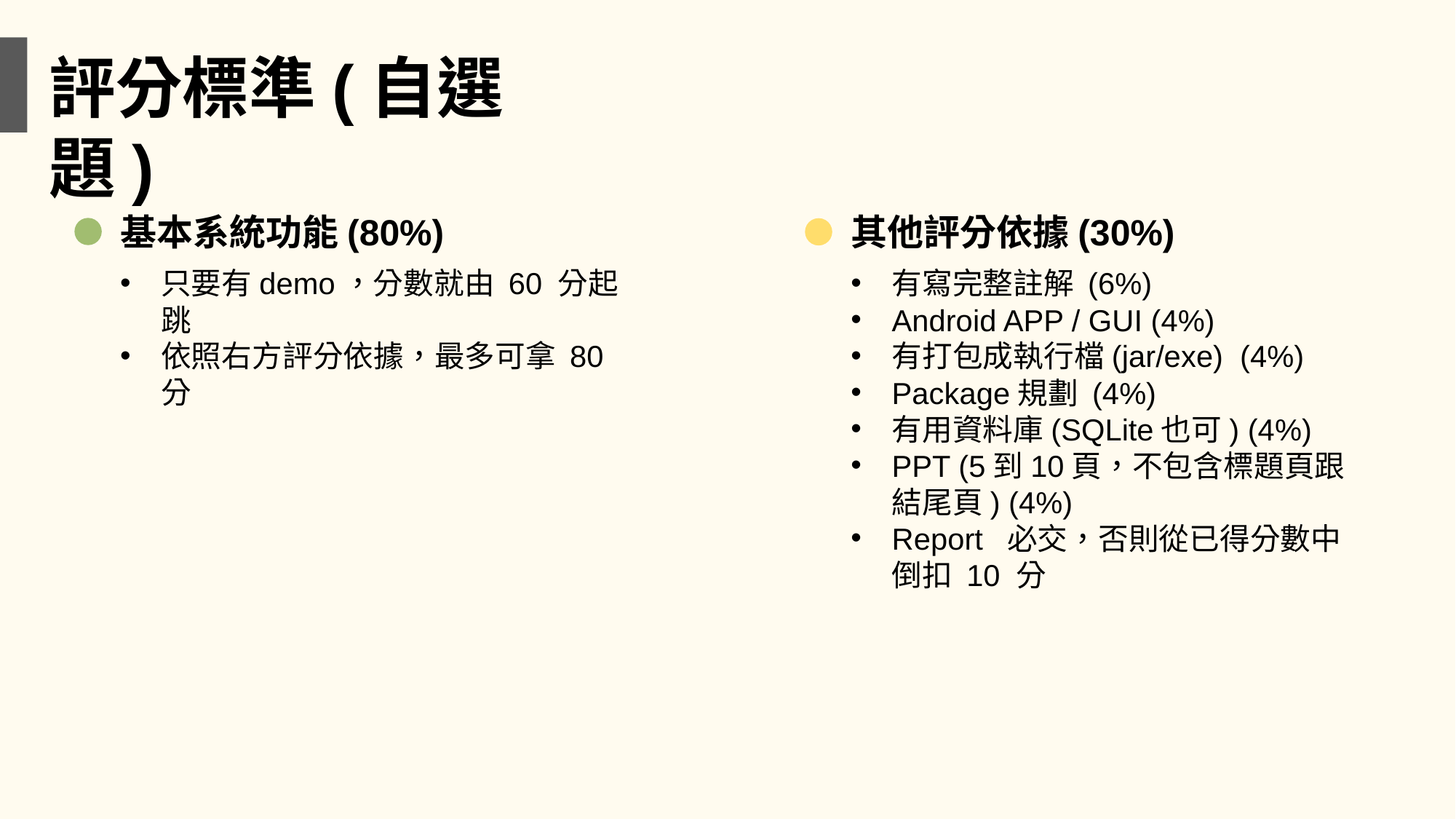

評分標準(自選題)
基本系統功能(80%)
只要有demo，分數就由 60 分起跳
依照右方評分依據，最多可拿 80 分
其他評分依據(30%)
有寫完整註解 (6%)
Android APP / GUI (4%)
有打包成執行檔(jar/exe)  (4%)
Package規劃 (4%)
有用資料庫(SQLite也可) (4%)
PPT (5到10頁，不包含標題頁跟結尾頁) (4%)
Report  必交，否則從已得分數中倒扣 10 分